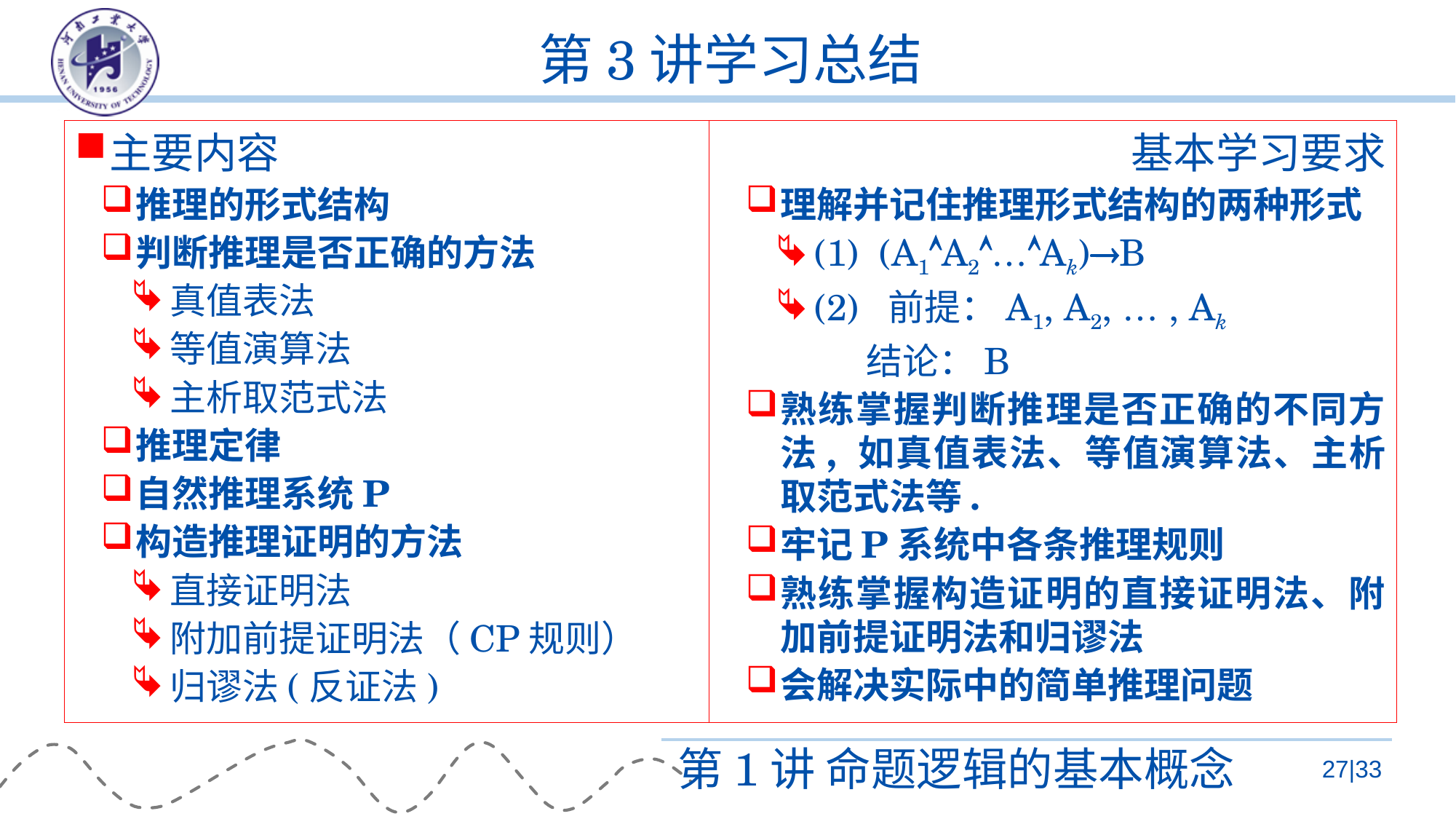

# 第3讲学习总结
主要内容
推理的形式结构
判断推理是否正确的方法
真值表法
等值演算法
主析取范式法
推理定律
自然推理系统P
构造推理证明的方法
直接证明法
附加前提证明法（CP规则）
归谬法(反证法)
基本学习要求
理解并记住推理形式结构的两种形式
(1)  (A1∧A2∧…∧Ak)→B
(2)  前提：A1, A2, … , Ak
          结论：B
熟练掌握判断推理是否正确的不同方法, 如真值表法、等值演算法、主析取范式法等.
牢记P系统中各条推理规则
熟练掌握构造证明的直接证明法、附加前提证明法和归谬法
会解决实际中的简单推理问题
第1讲 命题逻辑的基本概念
27|33